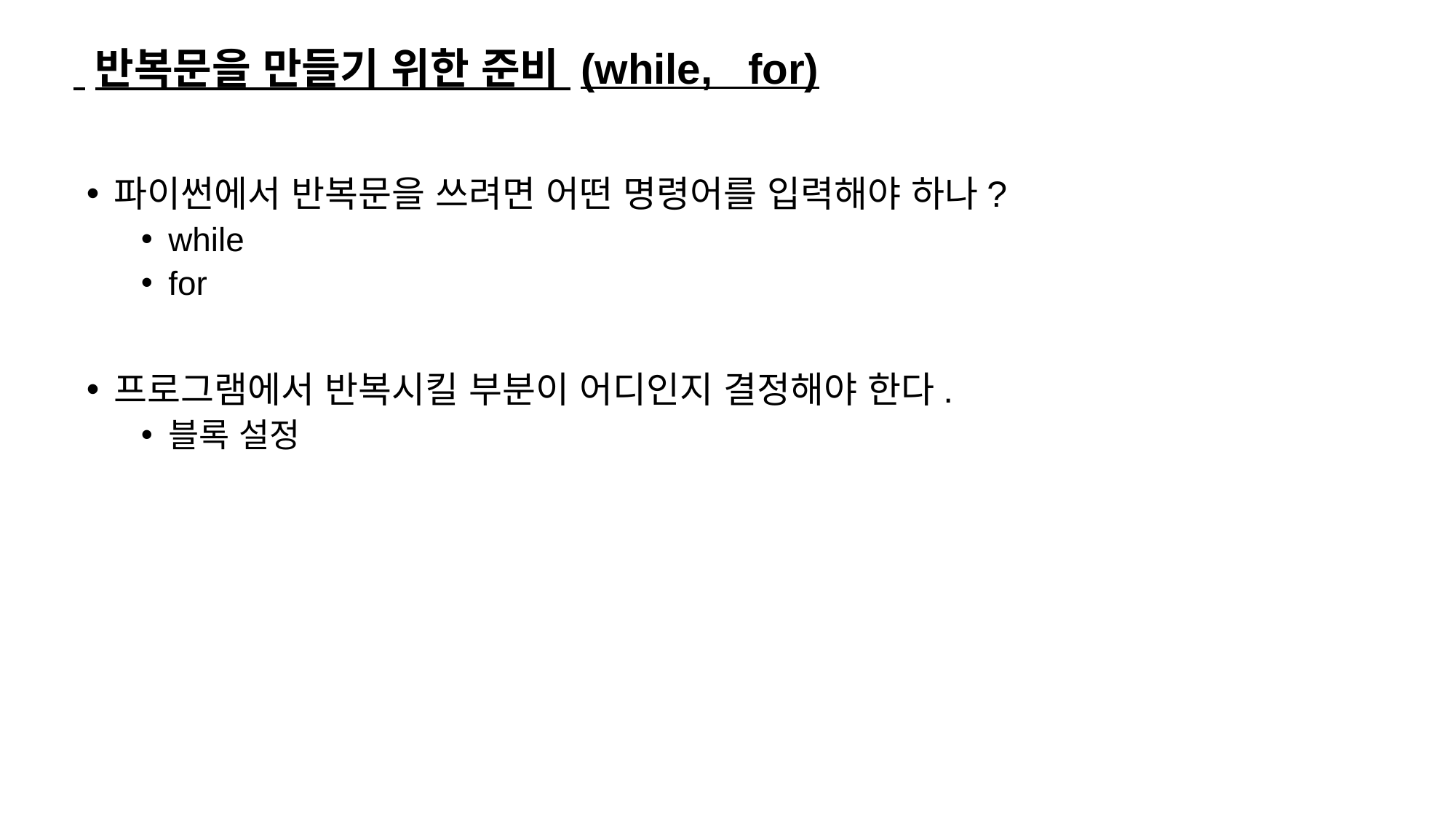

# 반복문을 만들기 위한 준비 (while,   for)
파이썬에서 반복문을 쓰려면 어떤 명령어를 입력해야 하나?
while
for

프로그램에서 반복시킬 부분이 어디인지 결정해야 한다.
블록 설정